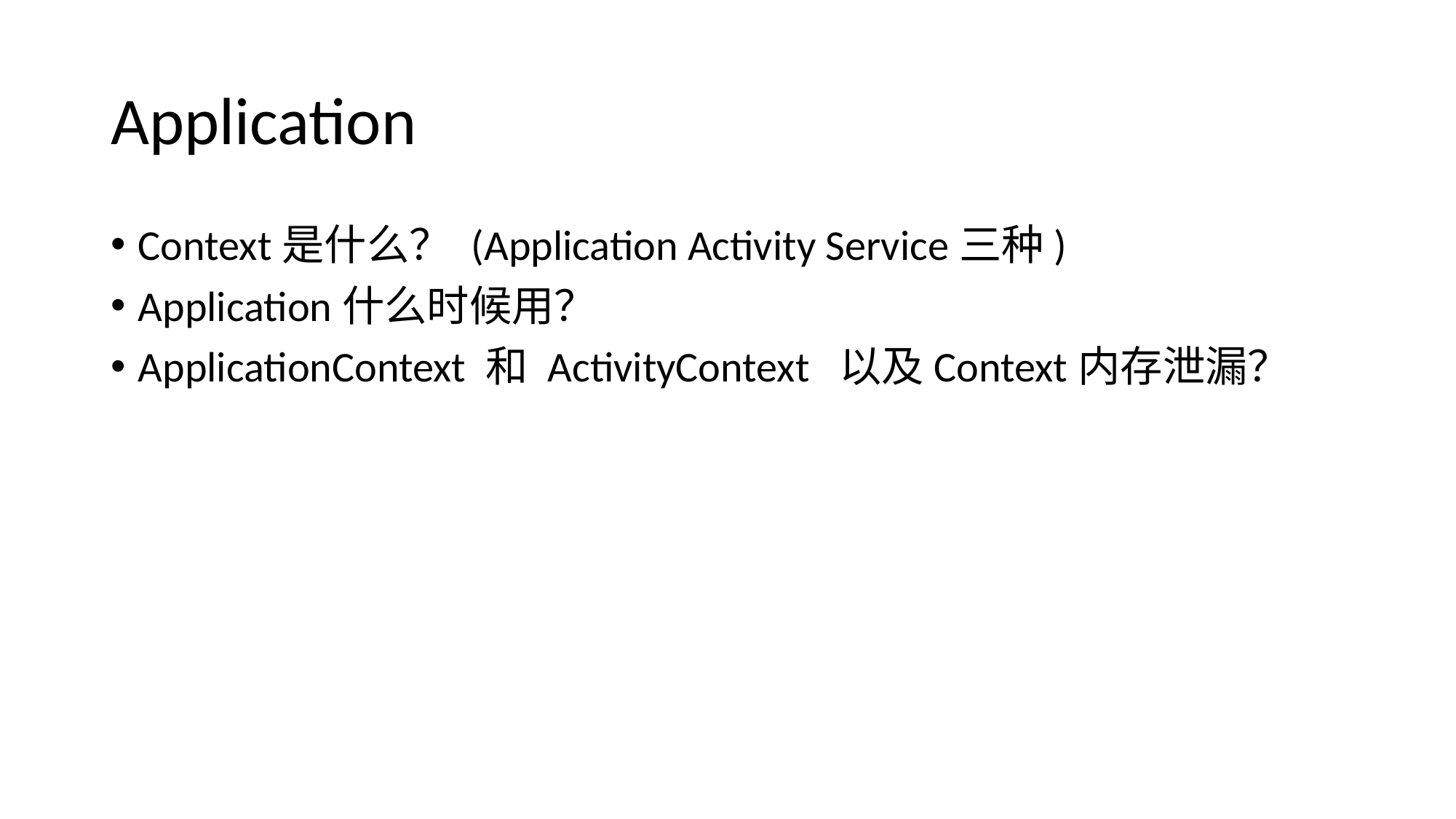

# Application
Context是什么？ (Application Activity Service三种)
Application什么时候用？
ApplicationContext 和 ActivityContext  以及Context内存泄漏？